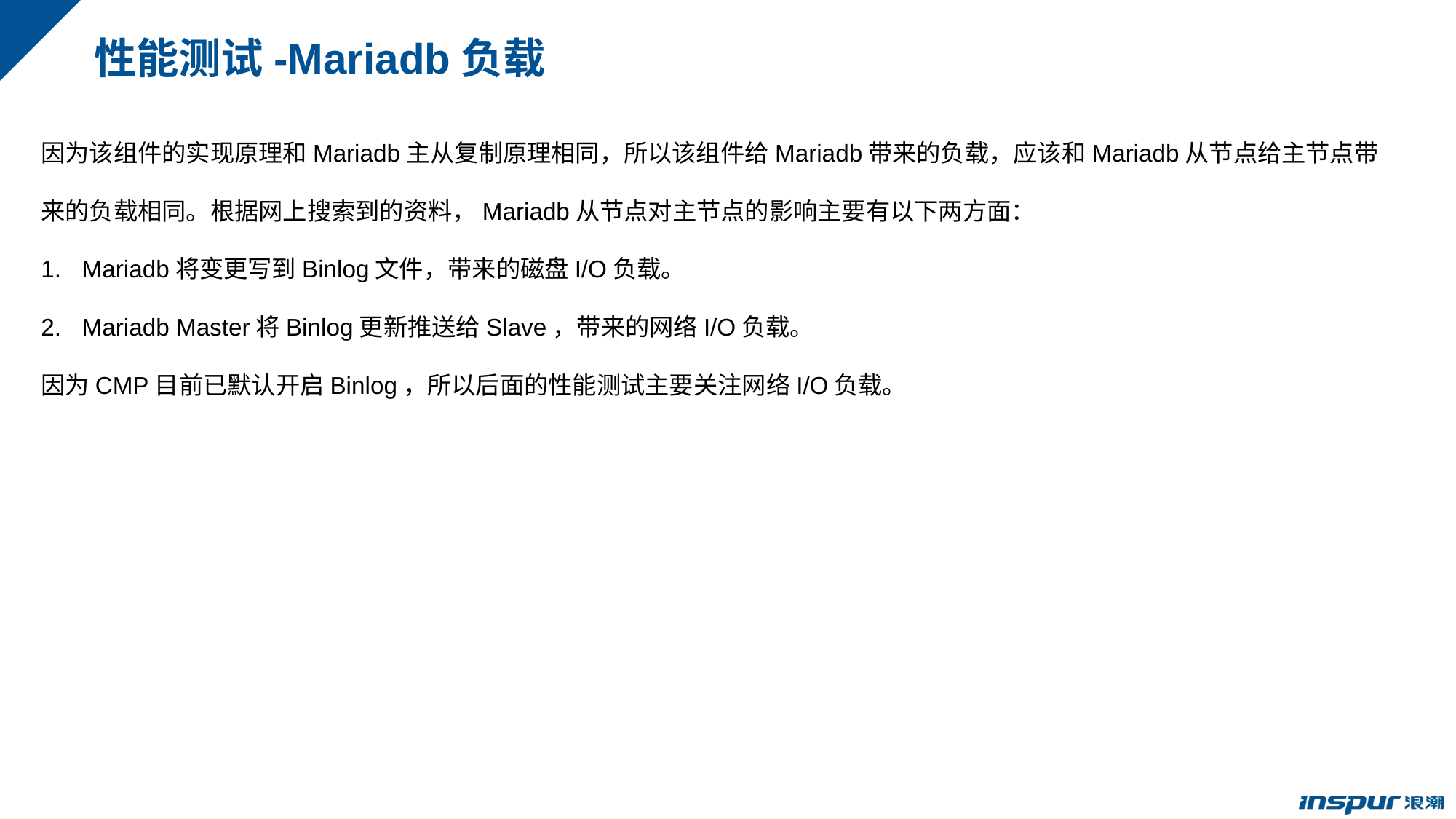

# 性能测试-Mariadb负载
因为该组件的实现原理和Mariadb主从复制原理相同，所以该组件给Mariadb带来的负载，应该和Mariadb从节点给主节点带来的负载相同。根据网上搜索到的资料，Mariadb从节点对主节点的影响主要有以下两方面：
Mariadb将变更写到Binlog文件，带来的磁盘I/O负载。
Mariadb Master将Binlog更新推送给Slave，带来的网络I/O负载。
因为CMP目前已默认开启Binlog，所以后面的性能测试主要关注网络I/O负载。